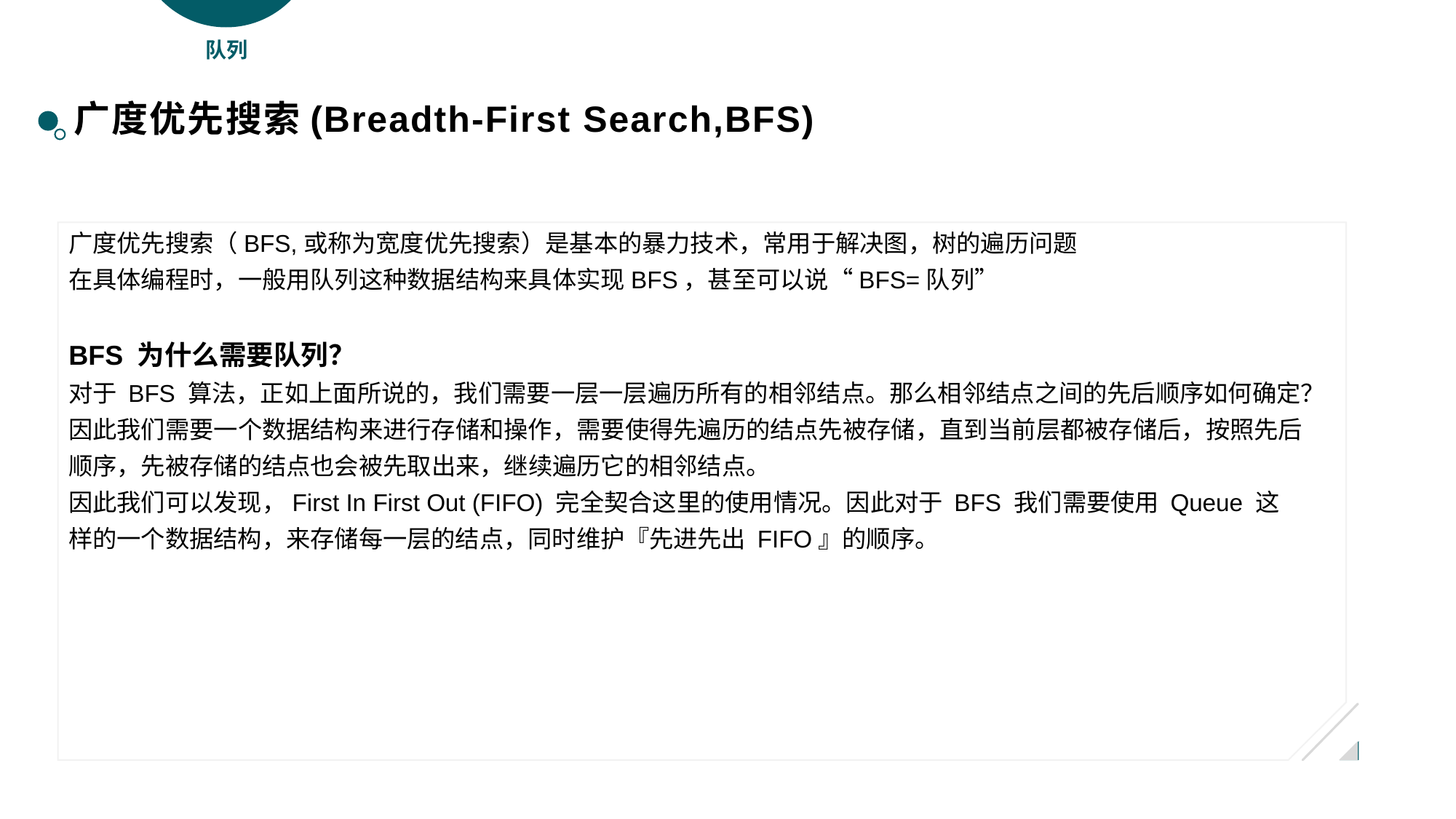

队列
广度优先搜索(Breadth-First Search,BFS)

广度优先搜索（BFS,或称为宽度优先搜索）是基本的暴力技术，常用于解决图，树的遍历问题
在具体编程时，一般用队列这种数据结构来具体实现BFS，甚至可以说“BFS=队列”

BFS 为什么需要队列？
对于 BFS 算法，正如上面所说的，我们需要一层一层遍历所有的相邻结点。那么相邻结点之间的先后顺序如何确定？因此我们需要一个数据结构来进行存储和操作，需要使得先遍历的结点先被存储，直到当前层都被存储后，按照先后顺序，先被存储的结点也会被先取出来，继续遍历它的相邻结点。
因此我们可以发现，First In First Out (FIFO) 完全契合这里的使用情况。因此对于 BFS 我们需要使用 Queue 这样的一个数据结构，来存储每一层的结点，同时维护『先进先出 FIFO』的顺序。